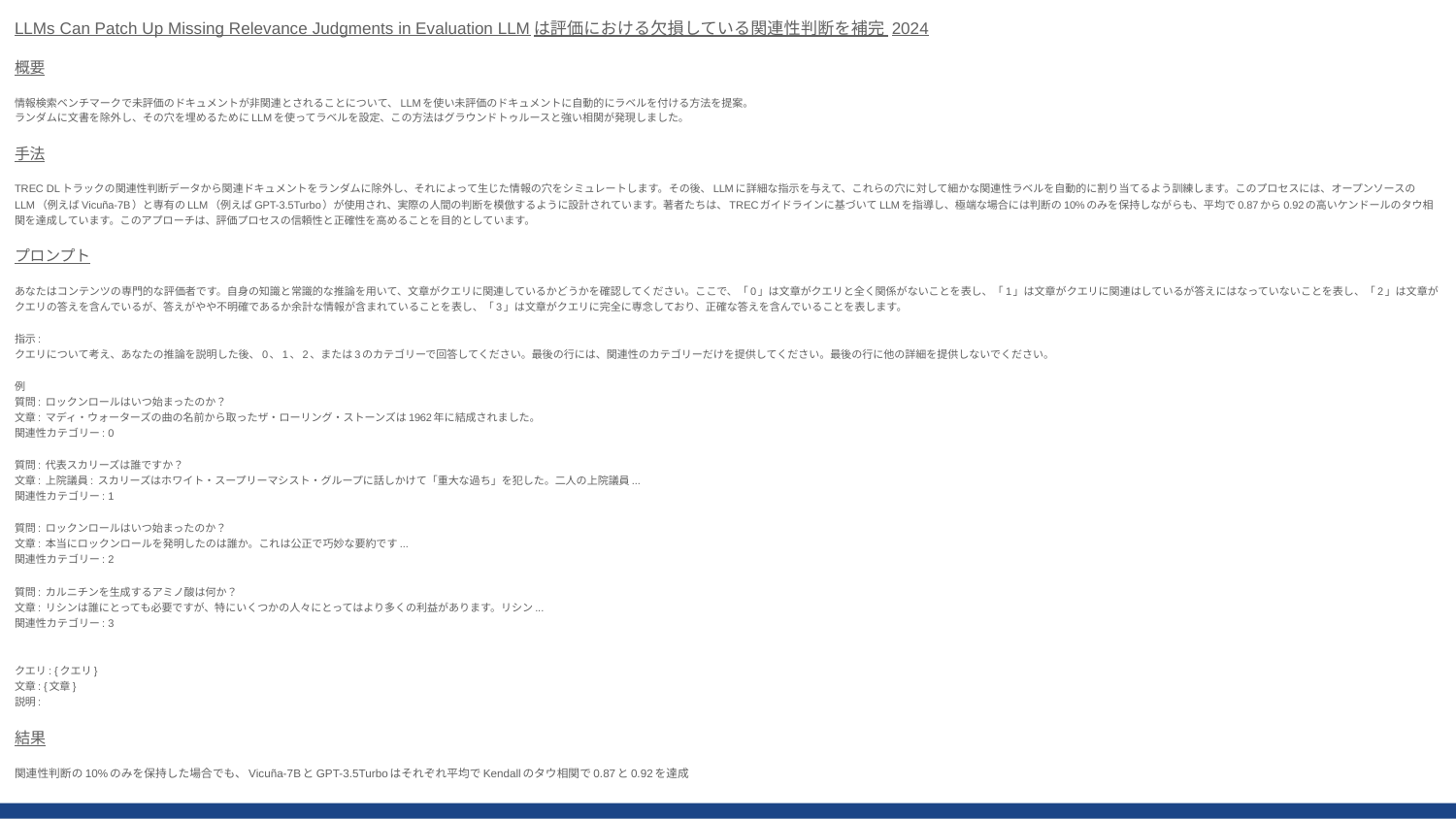

LLMs Can Patch Up Missing Relevance Judgments in Evaluation LLMは評価における欠損している関連性判断を補完 2024
概要
情報検索ベンチマークで未評価のドキュメントが非関連とされることについて、LLMを使い未評価のドキュメントに自動的にラベルを付ける方法を提案。
ランダムに文書を除外し、その穴を埋めるためにLLMを使ってラベルを設定、この方法はグラウンドトゥルースと強い相関が発現しました。
手法
TREC DLトラックの関連性判断データから関連ドキュメントをランダムに除外し、それによって生じた情報の穴をシミュレートします。その後、LLMに詳細な指示を与えて、これらの穴に対して細かな関連性ラベルを自動的に割り当てるよう訓練します。このプロセスには、オープンソースのLLM（例えばVicuña-7B）と専有のLLM（例えばGPT-3.5Turbo）が使用され、実際の人間の判断を模倣するように設計されています。著者たちは、TRECガイドラインに基づいてLLMを指導し、極端な場合には判断の10%のみを保持しながらも、平均で0.87から0.92の高いケンドールのタウ相関を達成しています。このアプローチは、評価プロセスの信頼性と正確性を高めることを目的としています。
プロンプト
あなたはコンテンツの専門的な評価者です。自身の知識と常識的な推論を用いて、文章がクエリに関連しているかどうかを確認してください。ここで、「0」は文章がクエリと全く関係がないことを表し、「1」は文章がクエリに関連はしているが答えにはなっていないことを表し、「2」は文章がクエリの答えを含んでいるが、答えがやや不明確であるか余計な情報が含まれていることを表し、「3」は文章がクエリに完全に専念しており、正確な答えを含んでいることを表します。
指示:
クエリについて考え、あなたの推論を説明した後、0、1、2、または3のカテゴリーで回答してください。最後の行には、関連性のカテゴリーだけを提供してください。最後の行に他の詳細を提供しないでください。
例
質問: ロックンロールはいつ始まったのか？
文章: マディ・ウォーターズの曲の名前から取ったザ・ローリング・ストーンズは1962年に結成されました。
関連性カテゴリー: 0
質問: 代表スカリーズは誰ですか？
文章: 上院議員: スカリーズはホワイト・スープリーマシスト・グループに話しかけて「重大な過ち」を犯した。二人の上院議員...
関連性カテゴリー: 1
質問: ロックンロールはいつ始まったのか？
文章: 本当にロックンロールを発明したのは誰か。これは公正で巧妙な要約です...
関連性カテゴリー: 2
質問: カルニチンを生成するアミノ酸は何か？
文章: リシンは誰にとっても必要ですが、特にいくつかの人々にとってはより多くの利益があります。リシン...
関連性カテゴリー: 3
クエリ: {クエリ}
文章: {文章}
説明:
結果
関連性判断の10%のみを保持した場合でも、Vicuña-7BとGPT-3.5Turboはそれぞれ平均でKendallのタウ相関で0.87と0.92を達成